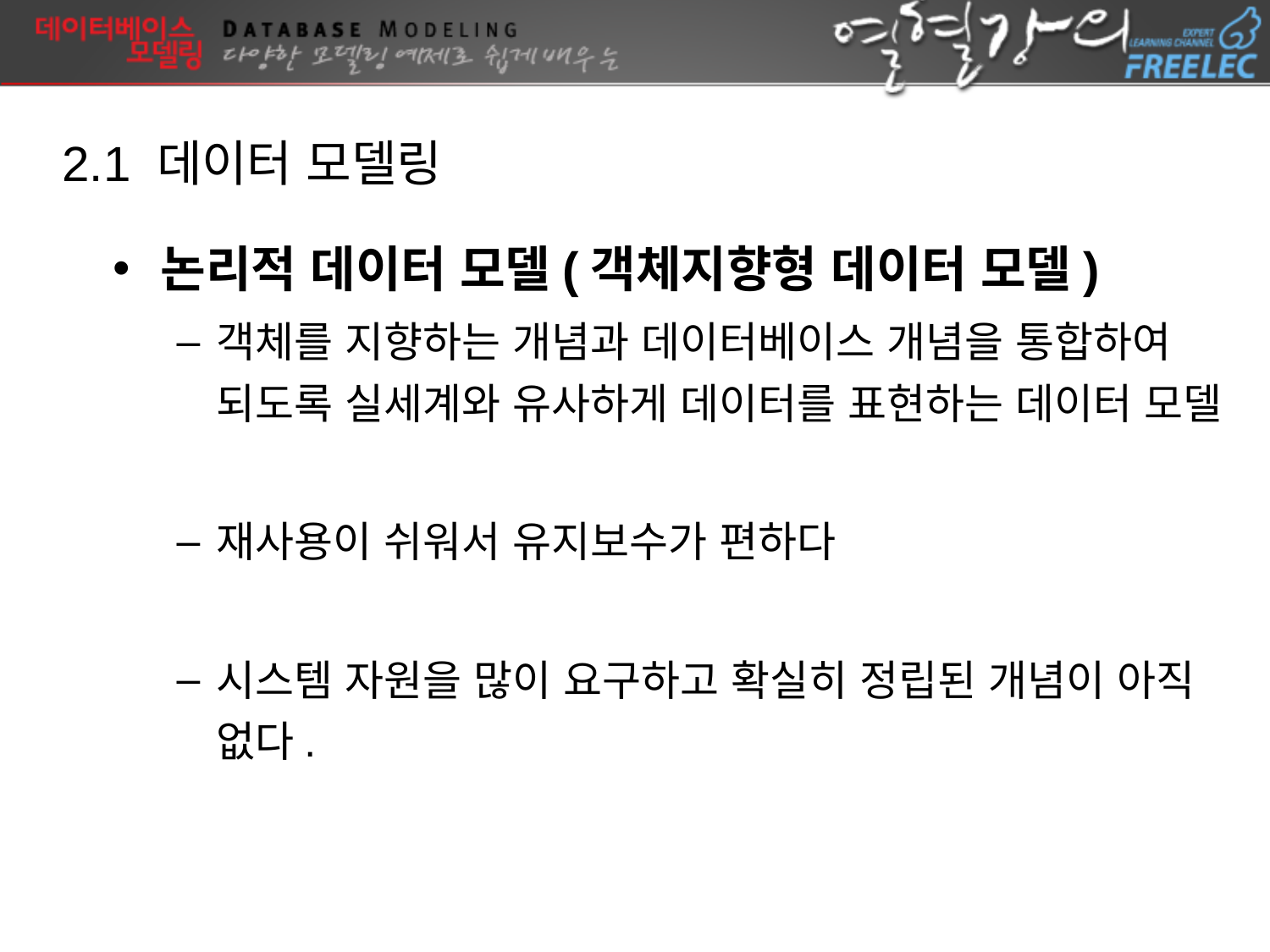

2.1 데이터 모델링
논리적 데이터 모델(객체지향형 데이터 모델)
객체를 지향하는 개념과 데이터베이스 개념을 통합하여 되도록 실세계와 유사하게 데이터를 표현하는 데이터 모델

재사용이 쉬워서 유지보수가 편하다

시스템 자원을 많이 요구하고 확실히 정립된 개념이 아직 없다.